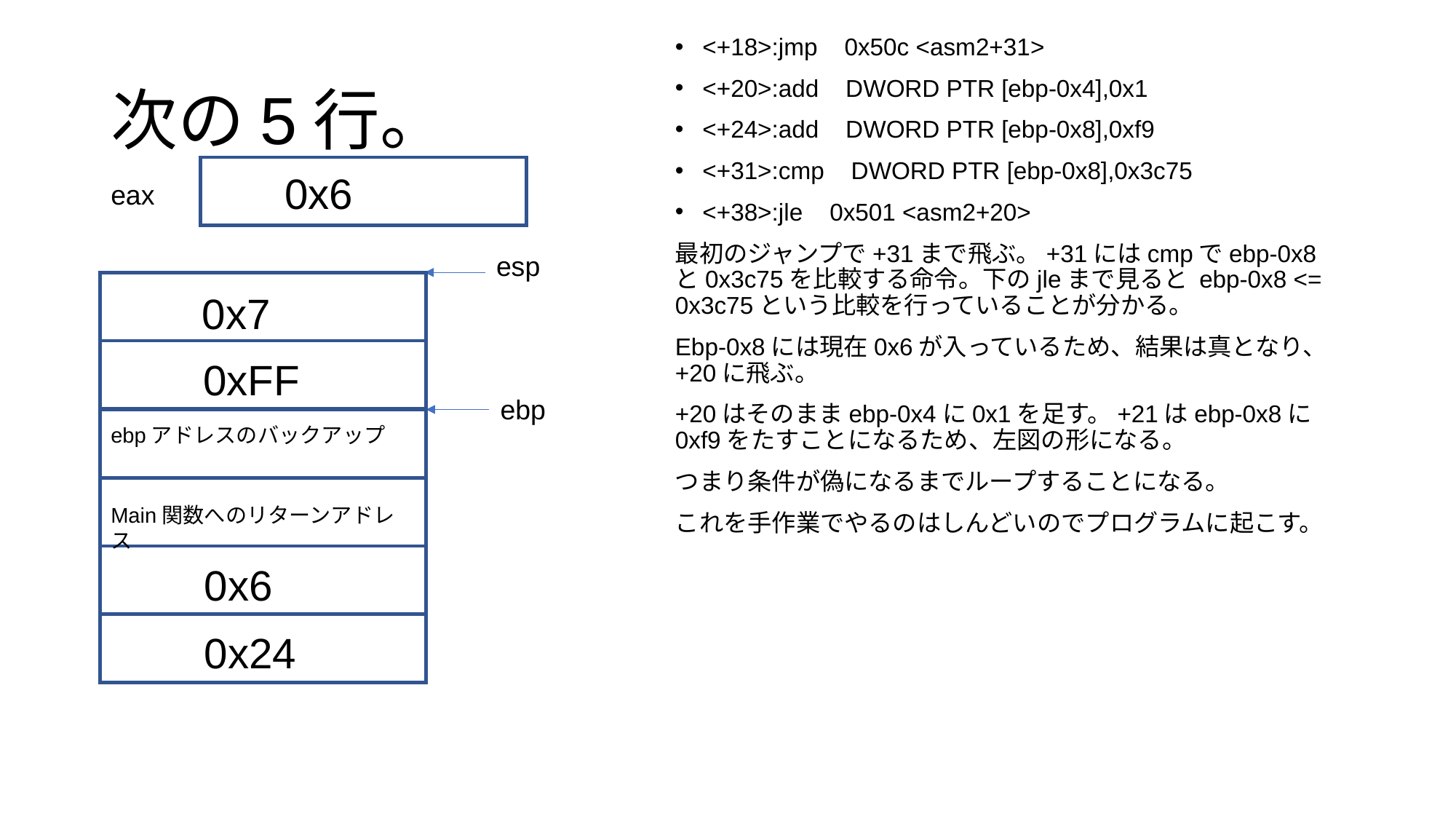

<+18>:jmp    0x50c <asm2+31>
<+20>:add    DWORD PTR [ebp-0x4],0x1
<+24>:add    DWORD PTR [ebp-0x8],0xf9
<+31>:cmp    DWORD PTR [ebp-0x8],0x3c75
<+38>:jle    0x501 <asm2+20>
最初のジャンプで+31まで飛ぶ。+31にはcmpでebp-0x8と0x3c75を比較する命令。下のjleまで見ると ebp-0x8 <= 0x3c75という比較を行っていることが分かる。
Ebp-0x8には現在0x6が入っているため、結果は真となり、+20に飛ぶ。
+20はそのままebp-0x4に0x1を足す。+21はebp-0x8に0xf9をたすことになるため、左図の形になる。
つまり条件が偽になるまでループすることになる。
これを手作業でやるのはしんどいのでプログラムに起こす。

# 次の5行。

0x6
eax
esp

0x7

0xFF
ebp

ebpアドレスのバックアップ

Main関数へのリターンアドレス

0x6

0x24